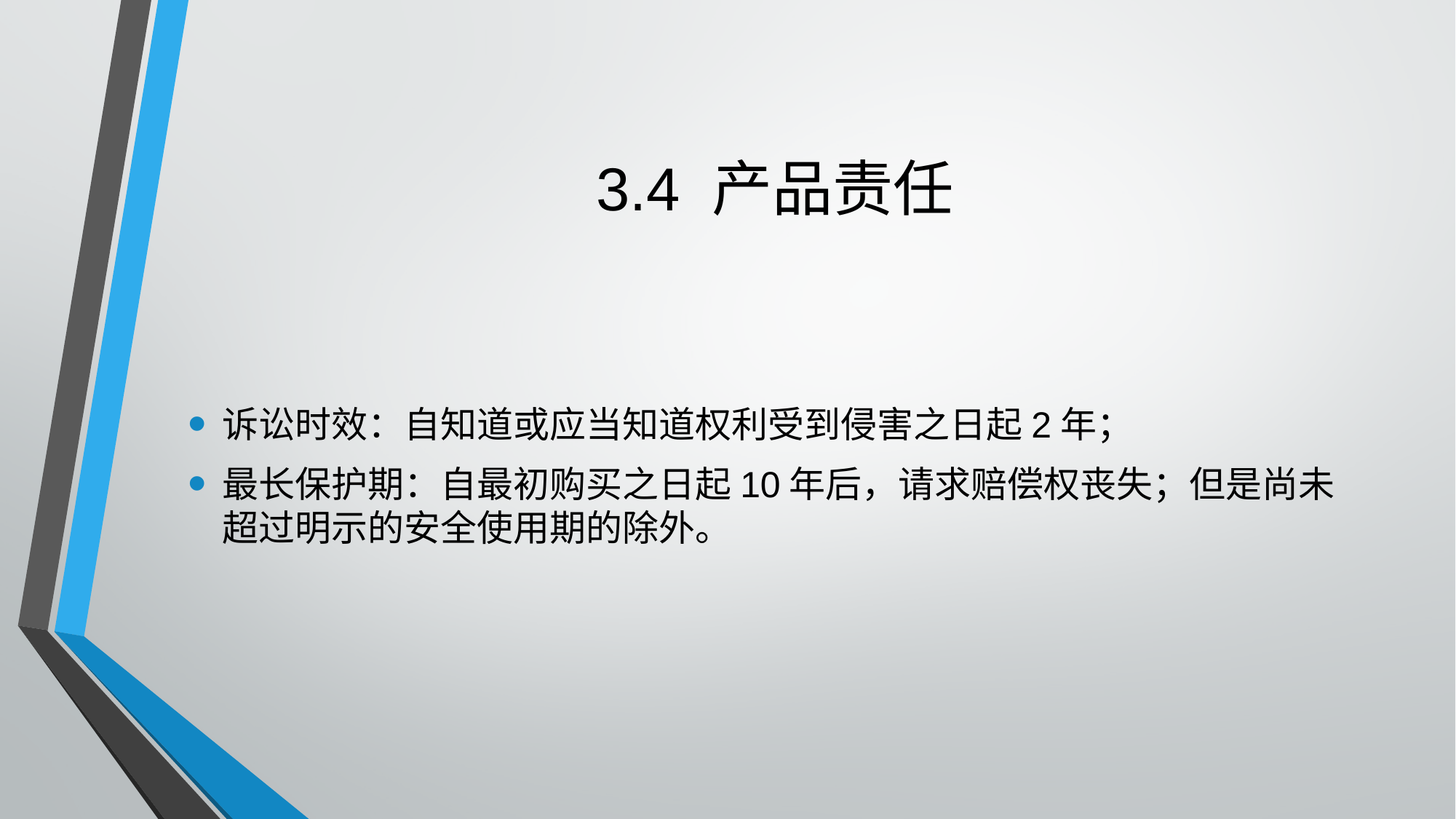

# 3.4 产品责任
诉讼时效：自知道或应当知道权利受到侵害之日起2年；
最长保护期：自最初购买之日起10年后，请求赔偿权丧失；但是尚未超过明示的安全使用期的除外。